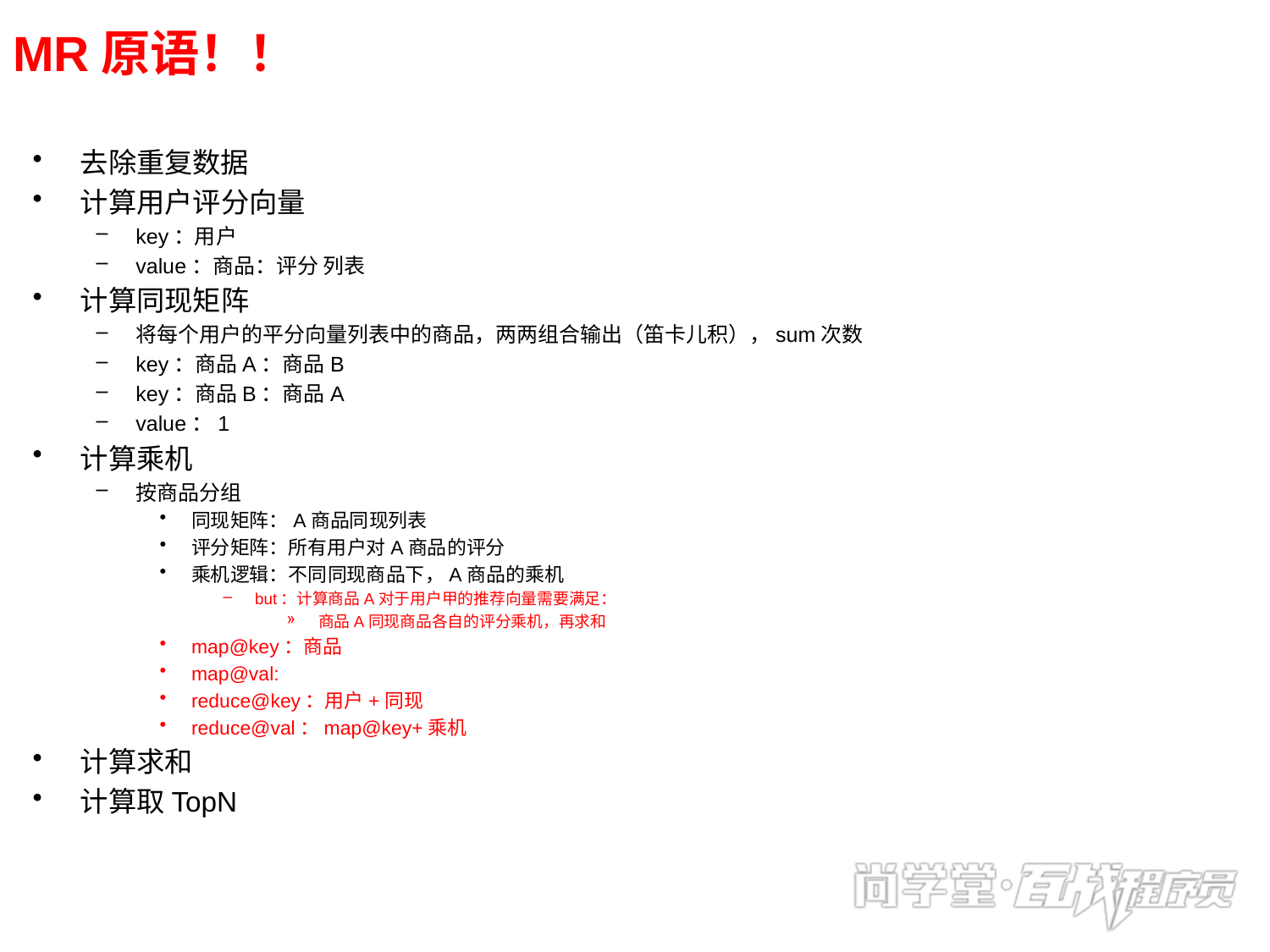

# MR原语！！
去除重复数据
计算用户评分向量
key：用户
value：商品：评分 列表
计算同现矩阵
将每个用户的平分向量列表中的商品，两两组合输出（笛卡儿积），sum次数
key：商品A：商品B
key：商品B：商品A
value：1
计算乘机
按商品分组
同现矩阵：A商品同现列表
评分矩阵：所有用户对A商品的评分
乘机逻辑：不同同现商品下，A商品的乘机
but：计算商品A对于用户甲的推荐向量需要满足：
商品A同现商品各自的评分乘机，再求和
map@key：商品
map@val:
reduce@key：用户+同现
reduce@val：map@key+乘机
计算求和
计算取TopN